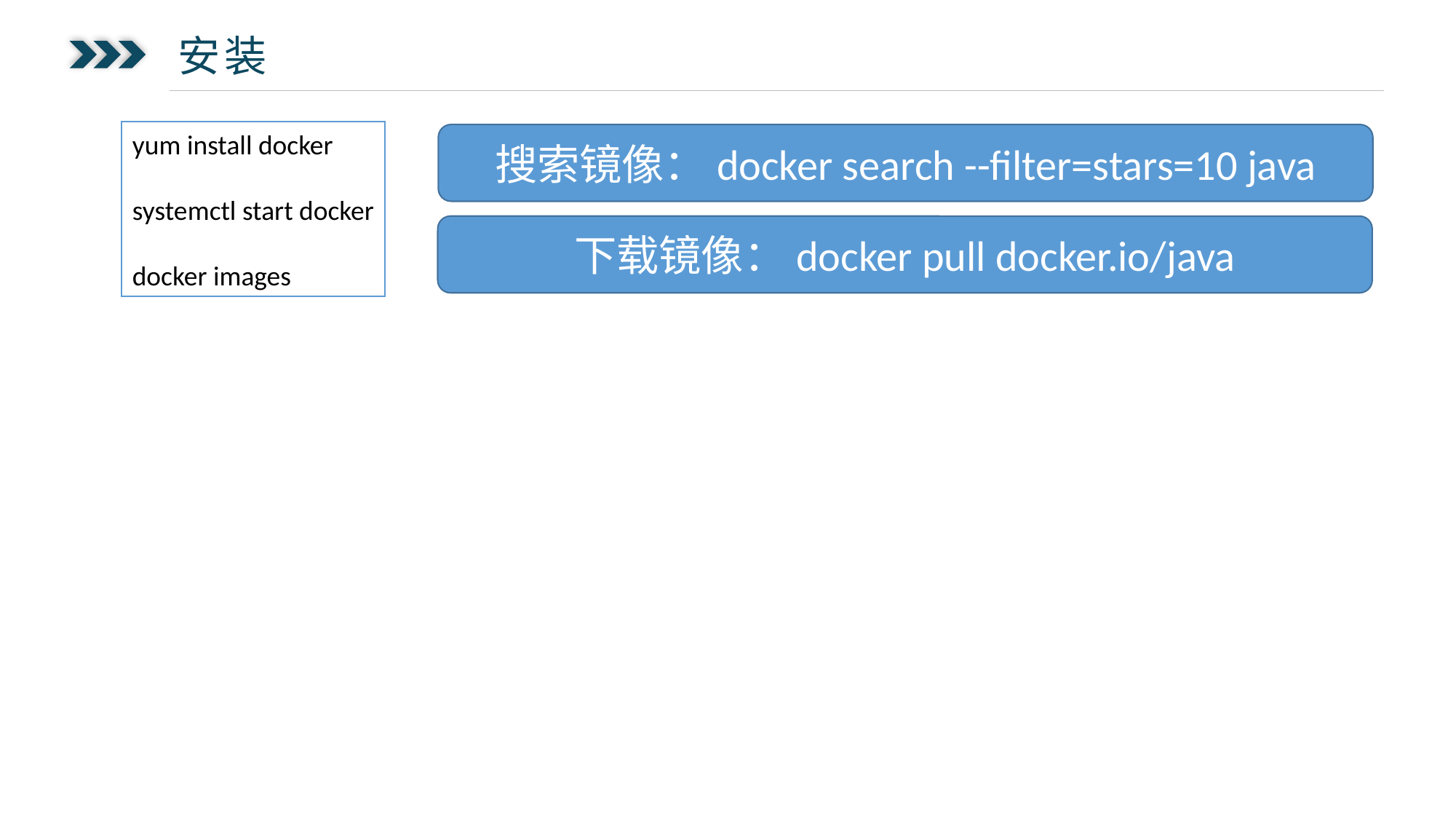

安装

yum install docker

systemctl start docker

docker images
搜索镜像：docker search --filter=stars=10 java
下载镜像：docker pull docker.io/java